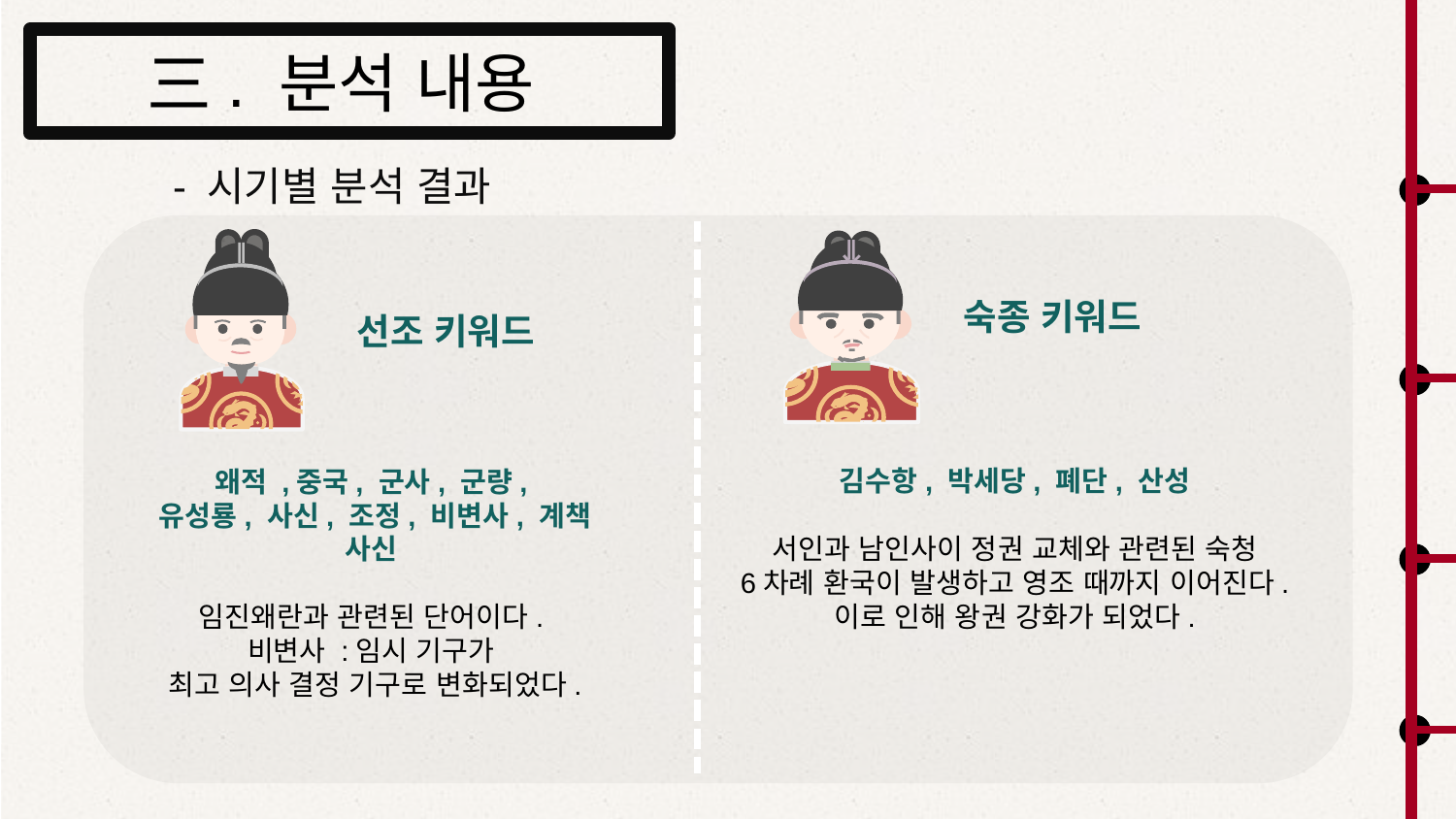

三. 분석 내용
- 시기별 분석 결과

숙종 키워드
선조 키워드

김수항, 박세당, 폐단, 산성

서인과 남인사이 정권 교체와 관련된 숙청
6차례 환국이 발생하고 영조 때까지 이어진다.
이로 인해 왕권 강화가 되었다.
왜적 ,중국, 군사, 군량,
유성룡, 사신, 조정, 비변사, 계책
사신

임진왜란과 관련된 단어이다.
비변사 :임시 기구가
최고 의사 결정 기구로 변화되었다.